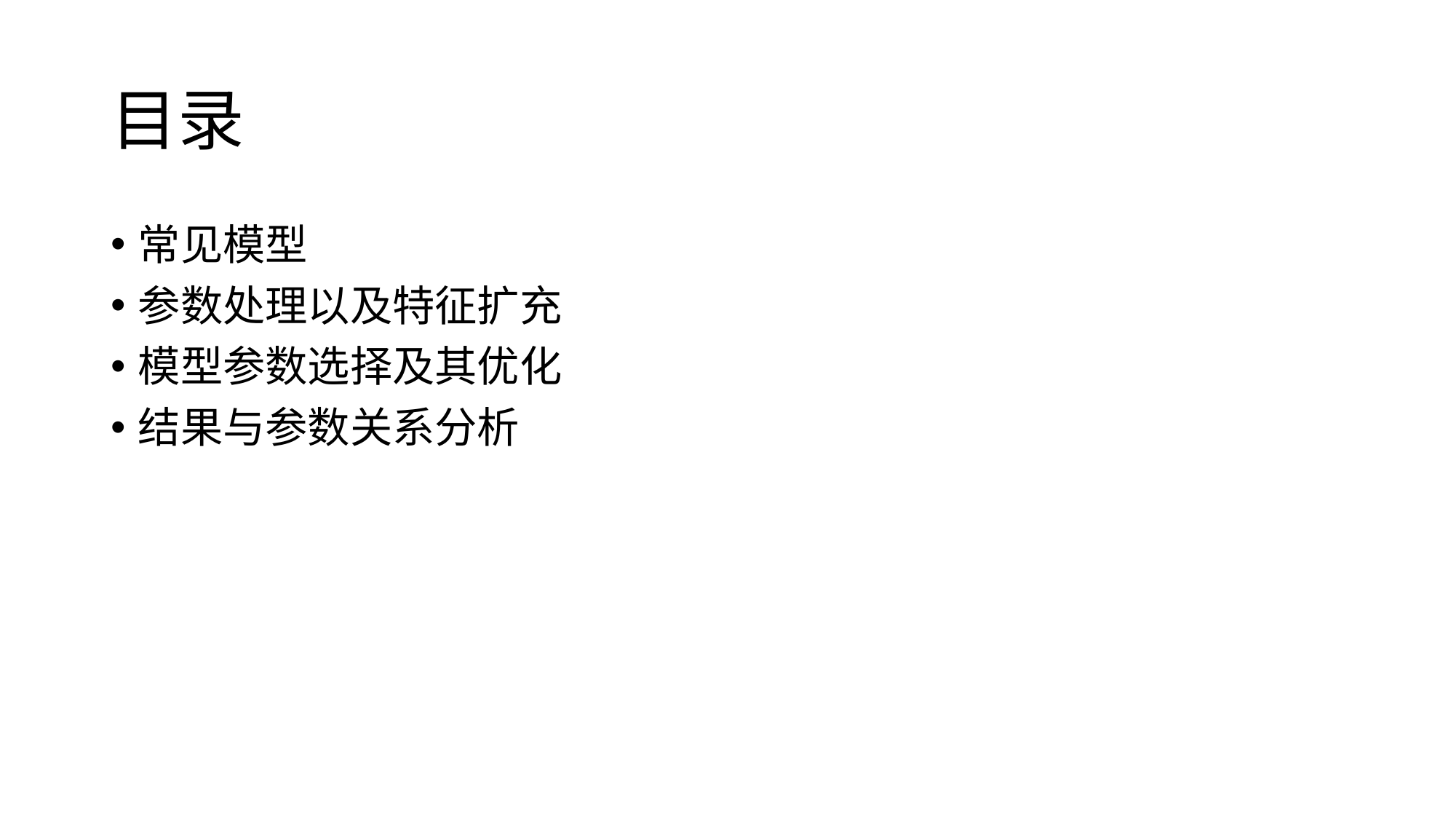

# 目录
常见模型
参数处理以及特征扩充
模型参数选择及其优化
结果与参数关系分析